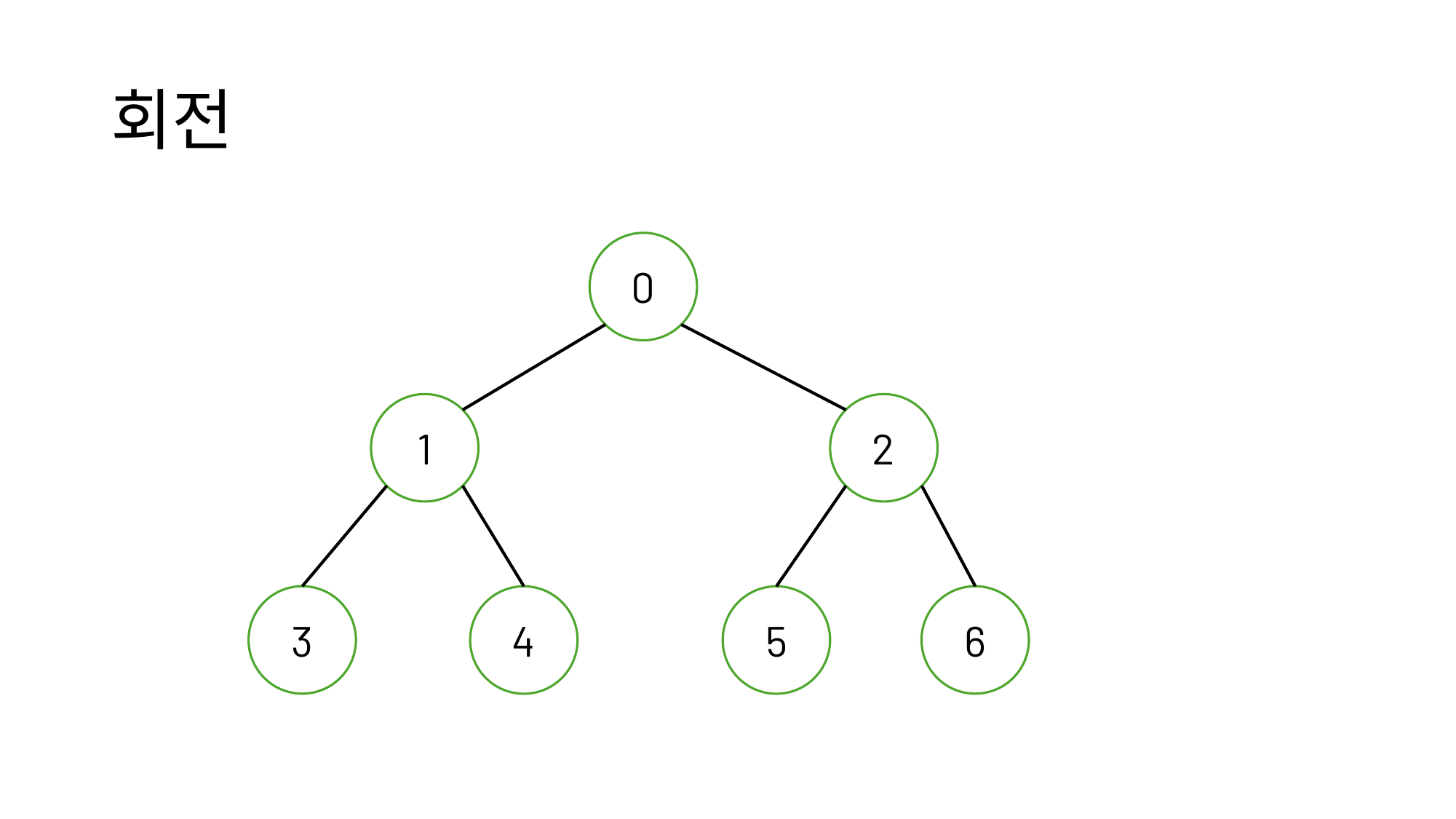

# 회전
0
1
2
3
6
4
5